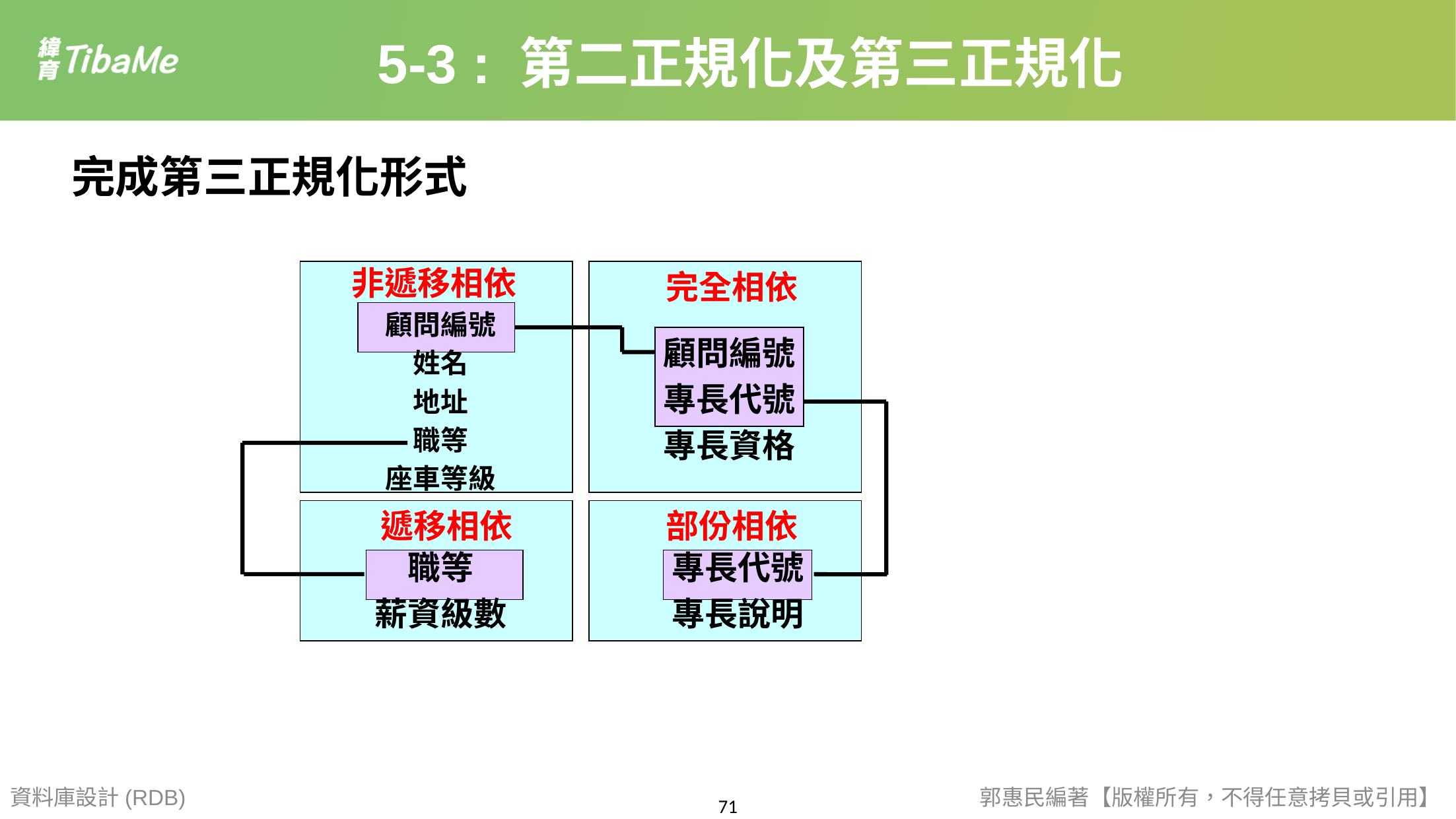

5-3 : 第二正規化及第三正規化
完成第三正規化形式
非遞移相依

顧問編號
姓名
地址
職等
座車等級

完全相依
顧問編號
專長代號
專長資格

遞移相依
職等
薪資級數

部份相依
專長代號
專長說明

資料庫設計(RDB)
郭惠民編著【版權所有，不得任意拷貝或引用】